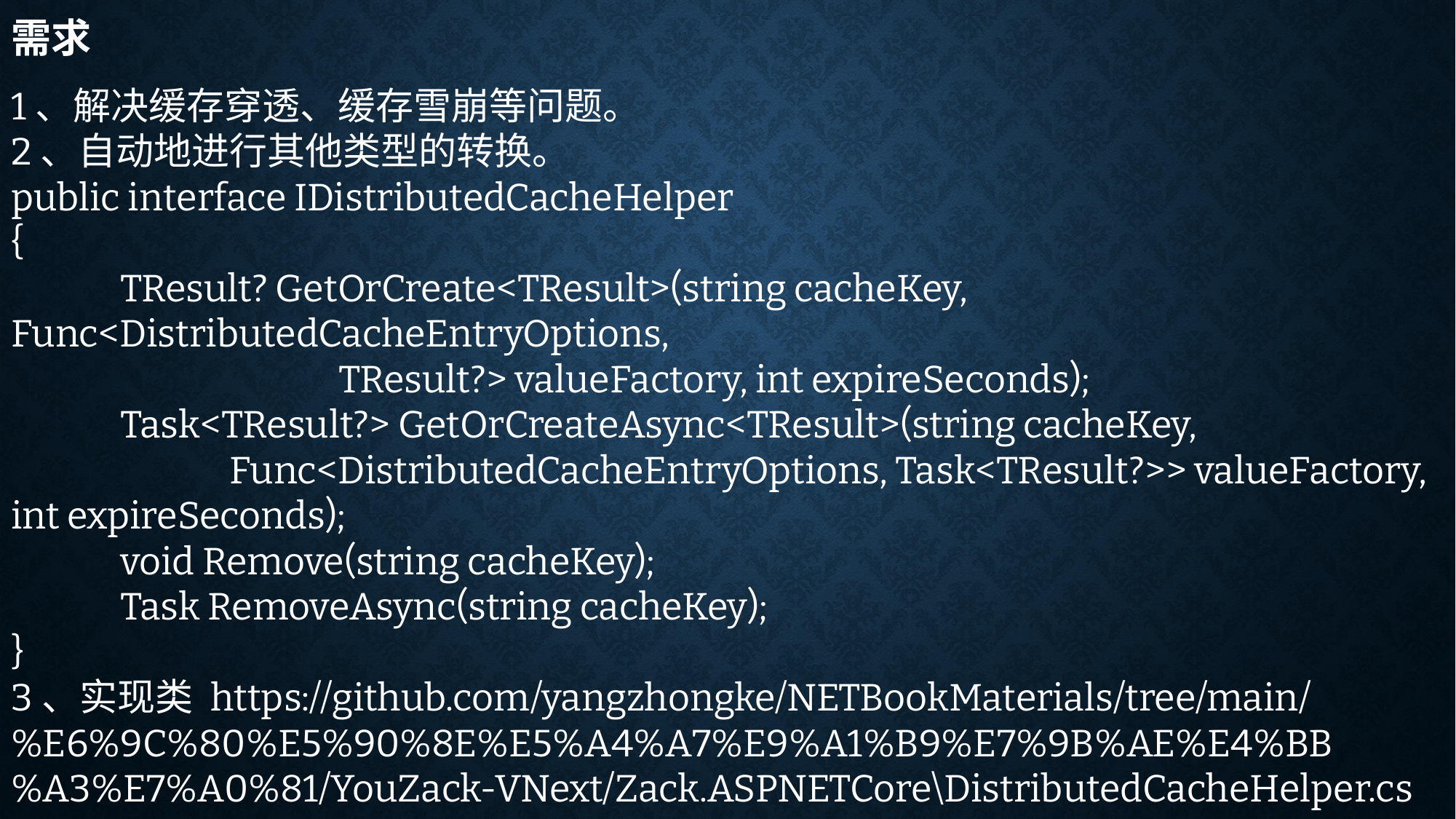

# 需求
1、解决缓存穿透、缓存雪崩等问题。
2、自动地进行其他类型的转换。
public interface IDistributedCacheHelper
{
	TResult? GetOrCreate<TResult>(string cacheKey, Func<DistributedCacheEntryOptions,
			TResult?> valueFactory, int expireSeconds);
	Task<TResult?> GetOrCreateAsync<TResult>(string cacheKey,
		Func<DistributedCacheEntryOptions, Task<TResult?>> valueFactory, int expireSeconds);
	void Remove(string cacheKey);
	Task RemoveAsync(string cacheKey);
}
3、实现类 https://github.com/yangzhongke/NETBookMaterials/tree/main/%E6%9C%80%E5%90%8E%E5%A4%A7%E9%A1%B9%E7%9B%AE%E4%BB%A3%E7%A0%81/YouZack-VNext/Zack.ASPNETCore\DistributedCacheHelper.cs